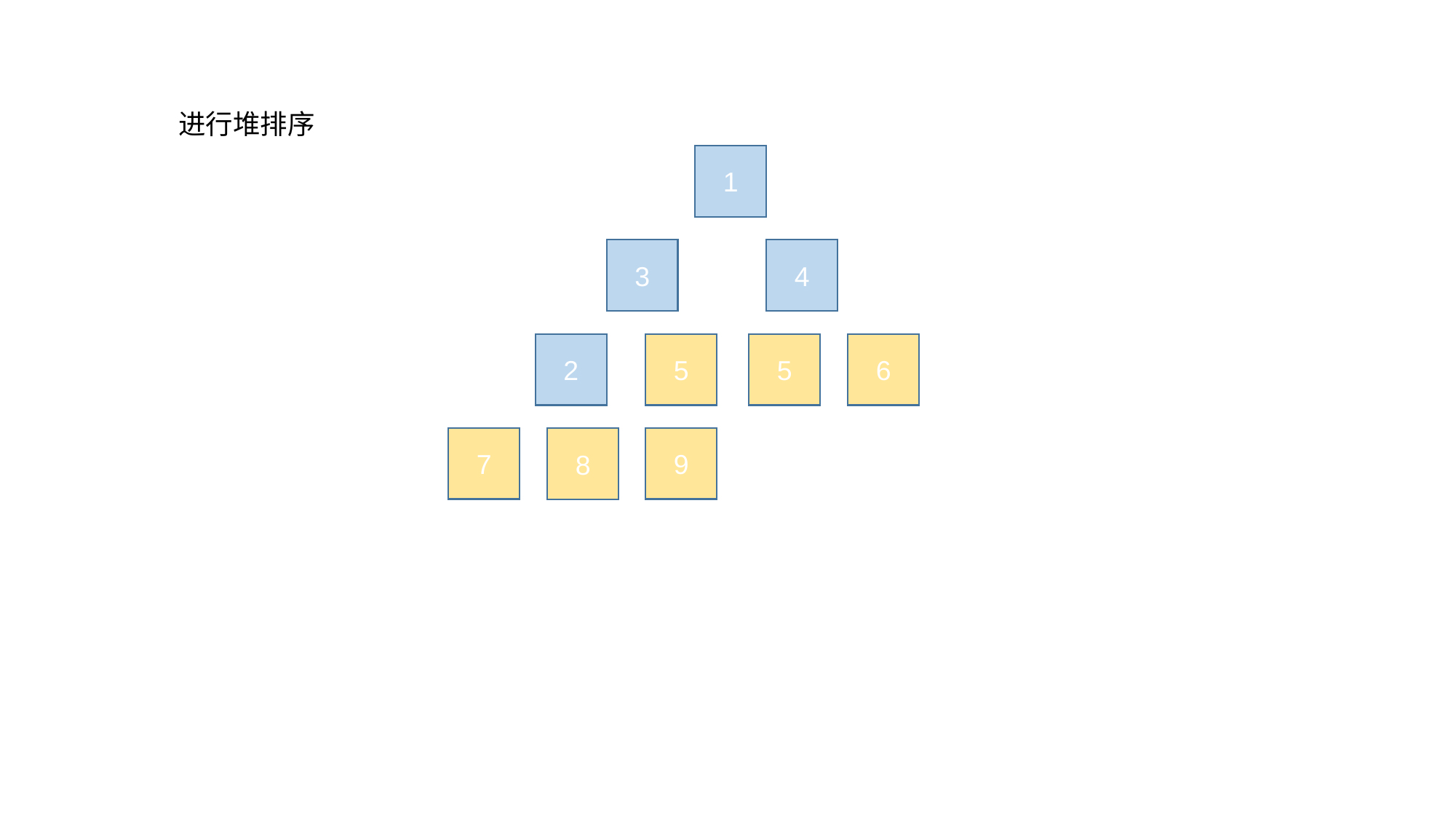

进行堆排序
1
3
4
2
5
5
6
7
9
8